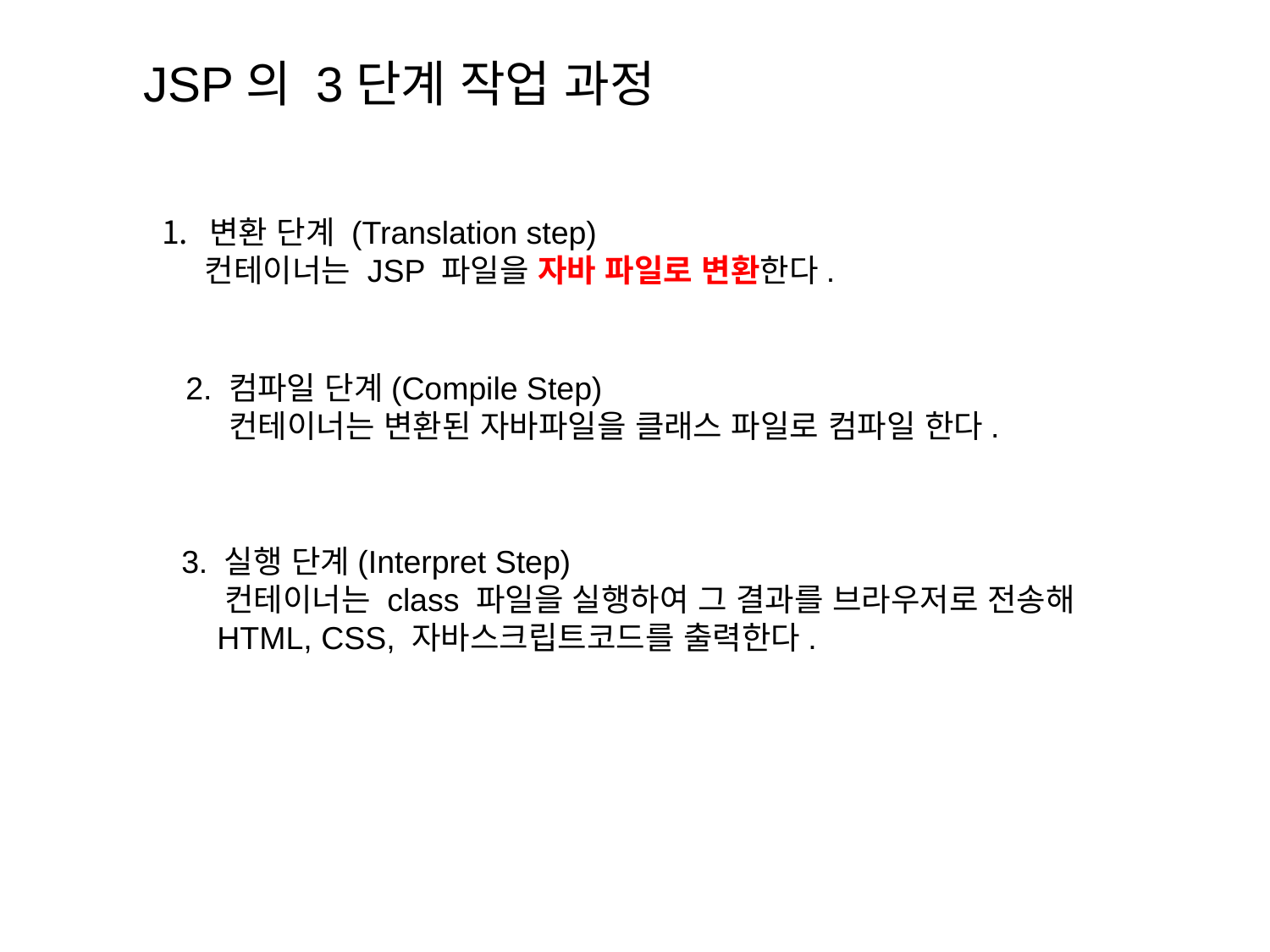

JSP의 3단계 작업 과정
변환 단계 (Translation step)
    컨테이너는 JSP 파일을 자바 파일로 변환한다.
2. 컴파일 단계(Compile Step)
    컨테이너는 변환된 자바파일을 클래스 파일로 컴파일 한다.
3. 실행 단계(Interpret Step)
    컨테이너는 class 파일을 실행하여 그 결과를 브라우저로 전송해
    HTML, CSS, 자바스크립트코드를 출력한다.